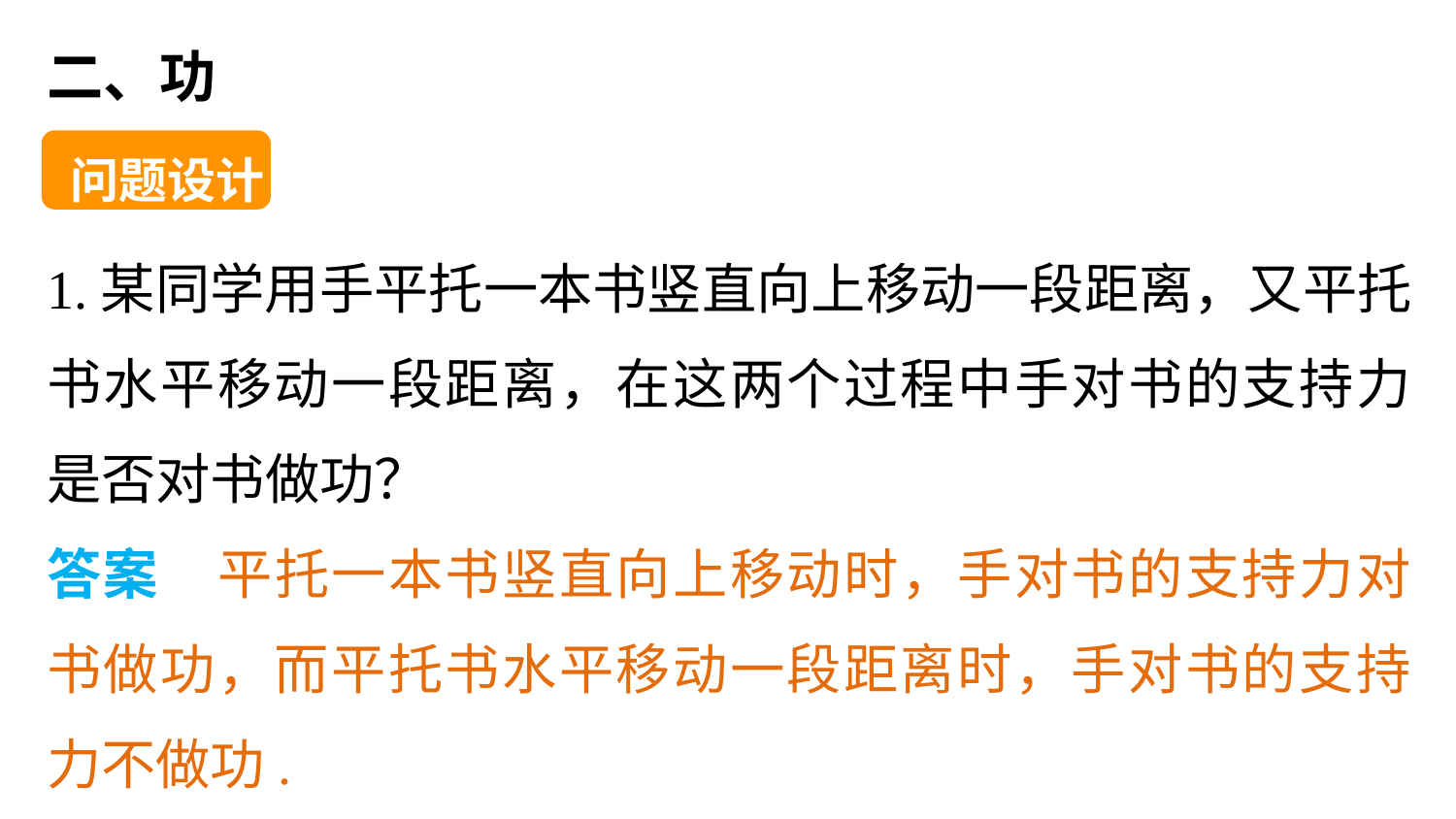

二、功
 问题设计
1.某同学用手平托一本书竖直向上移动一段距离，又平托书水平移动一段距离，在这两个过程中手对书的支持力是否对书做功？
答案　平托一本书竖直向上移动时，手对书的支持力对书做功，而平托书水平移动一段距离时，手对书的支持力不做功.